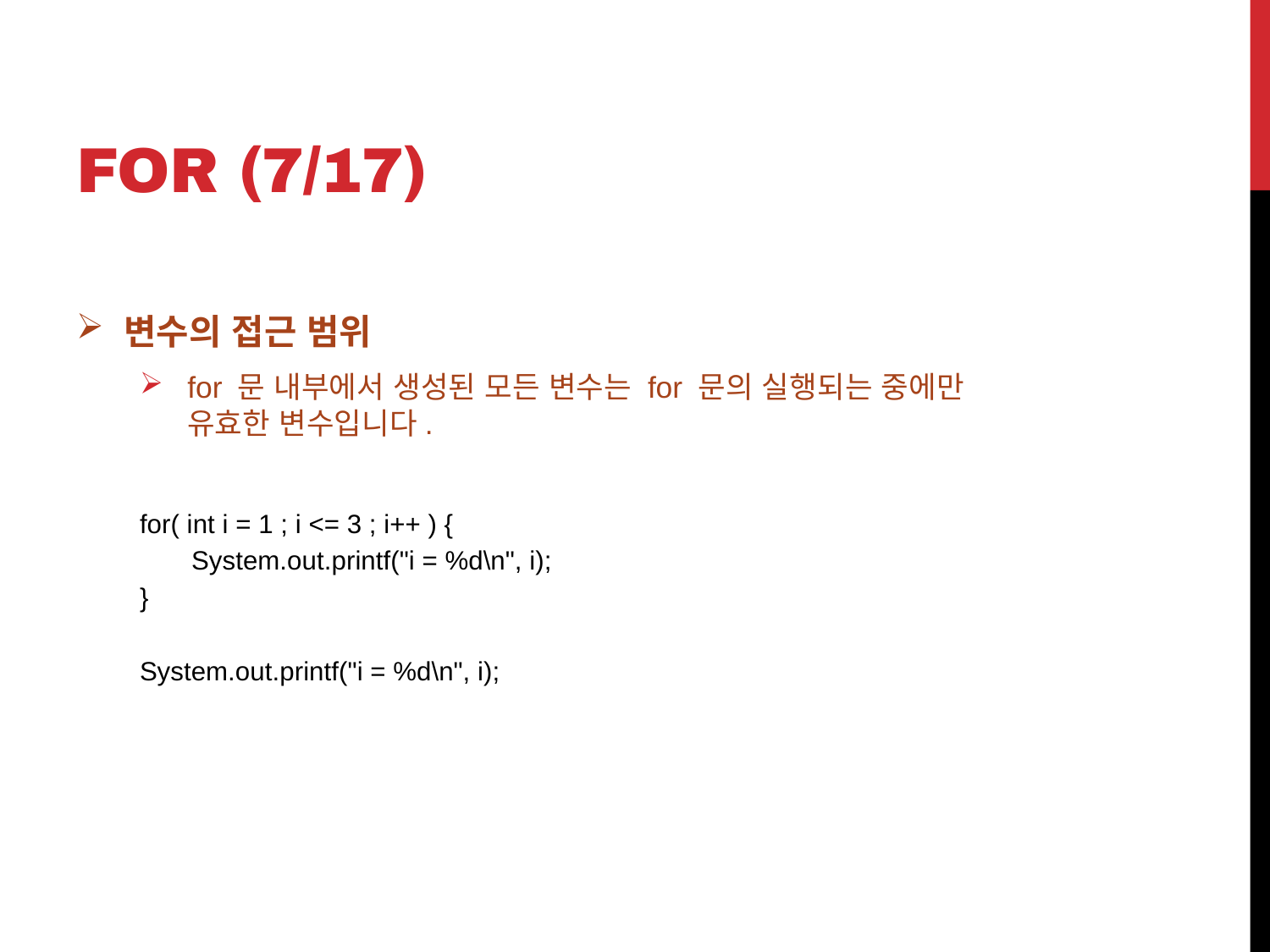

# for (7/17)

변수의 접근 범위
for 문 내부에서 생성된 모든 변수는 for 문의 실행되는 중에만
유효한 변수입니다.

for( int i = 1 ; i <= 3 ; i++ ) {
       System.out.printf("i = %d\n", i);
}

System.out.printf("i = %d\n", i);